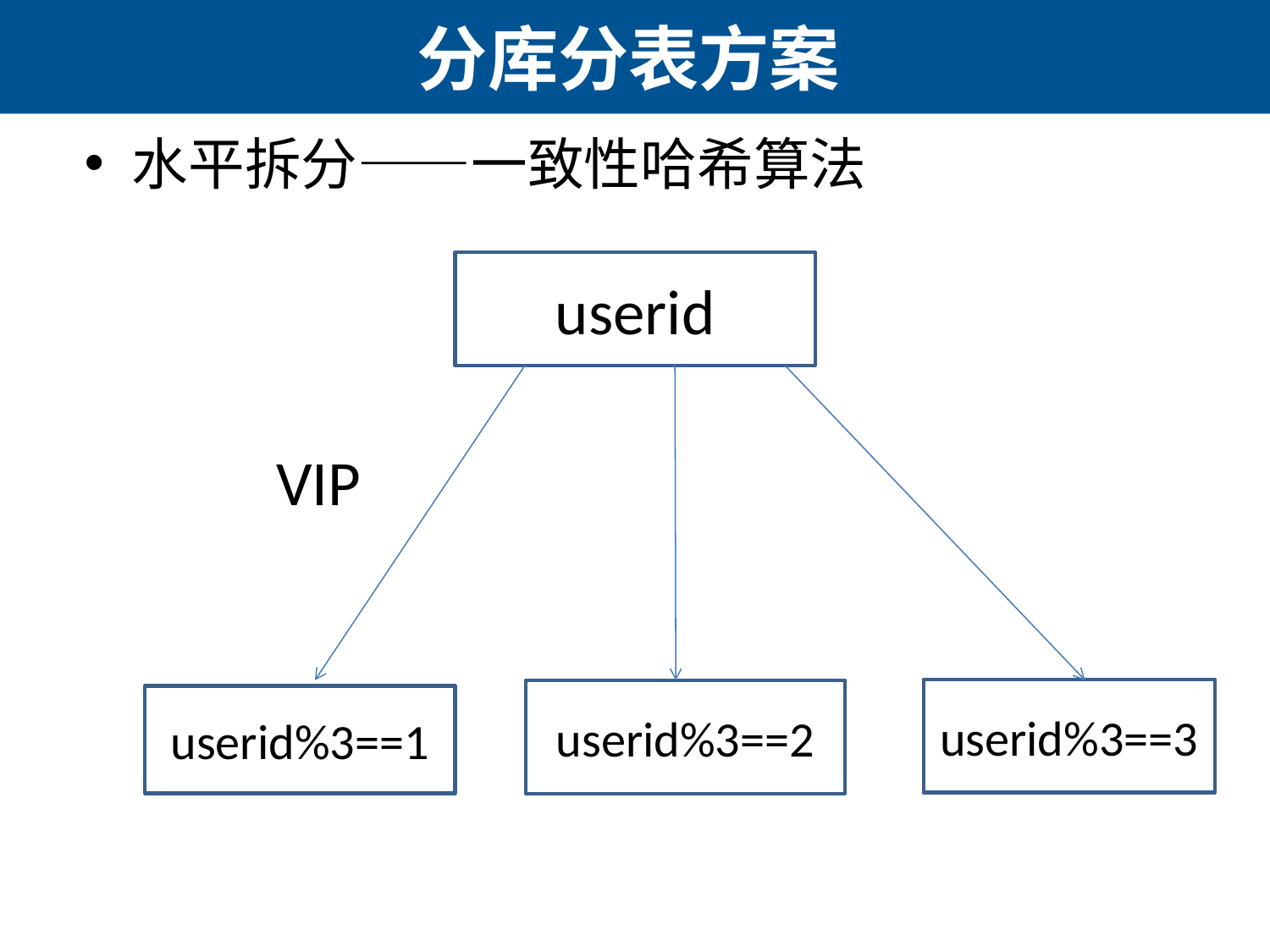

# 分库分表方案
水平拆分——一致性哈希算法
userid
VIP
userid%3==3
userid%3==2
userid%3==1